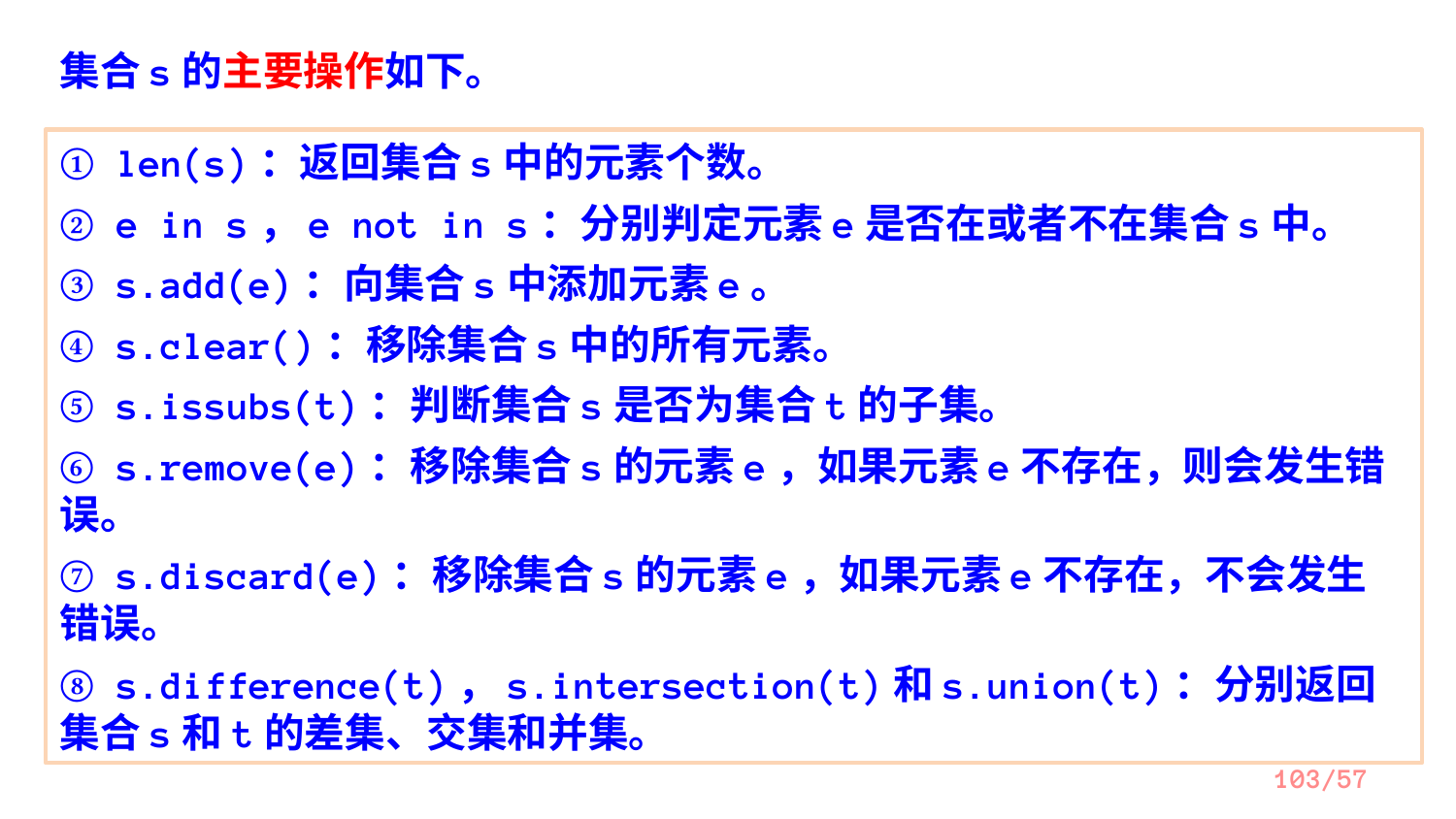

集合s的主要操作如下。
① len(s)：返回集合s中的元素个数。
② e in s，e not in s：分别判定元素e是否在或者不在集合s中。
③ s.add(e)：向集合s中添加元素e。
④ s.clear()：移除集合s中的所有元素。
⑤ s.issubs(t)：判断集合s是否为集合t的子集。
⑥ s.remove(e)：移除集合s的元素e，如果元素e不存在，则会发生错误。
⑦ s.discard(e)：移除集合s的元素e，如果元素e不存在，不会发生错误。
⑧ s.difference(t)，s.intersection(t)和s.union(t)：分别返回集合s和t的差集、交集和并集。
103/57